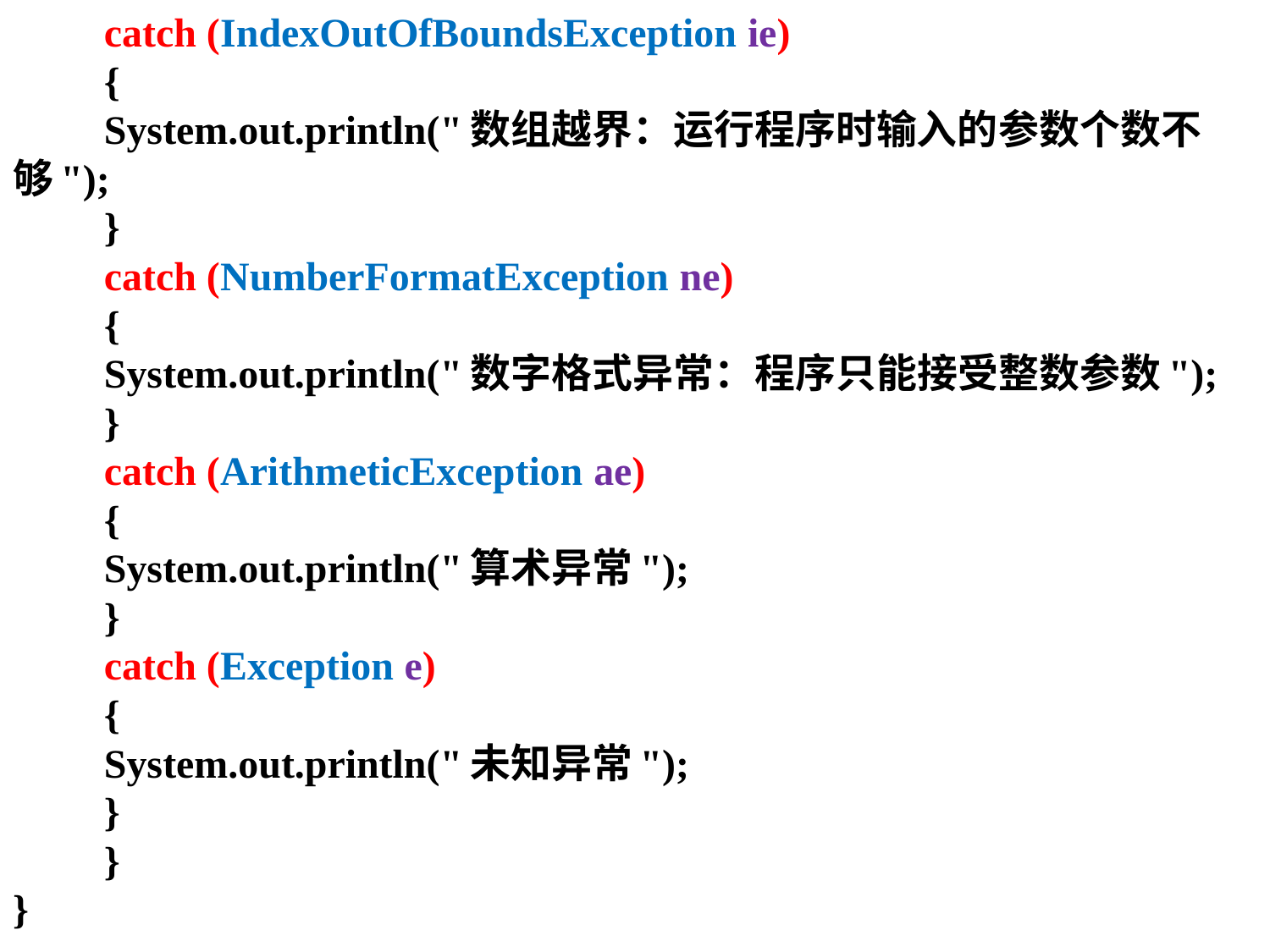

catch (IndexOutOfBoundsException ie)
	{
		System.out.println("数组越界：运行程序时输入的参数个数不够");
	}
	catch (NumberFormatException ne)
	{
		System.out.println("数字格式异常：程序只能接受整数参数");
	}
	catch (ArithmeticException ae)
		{
			System.out.println("算术异常");
		}
	catch (Exception e)
		{
			System.out.println("未知异常");
		}
	}
}